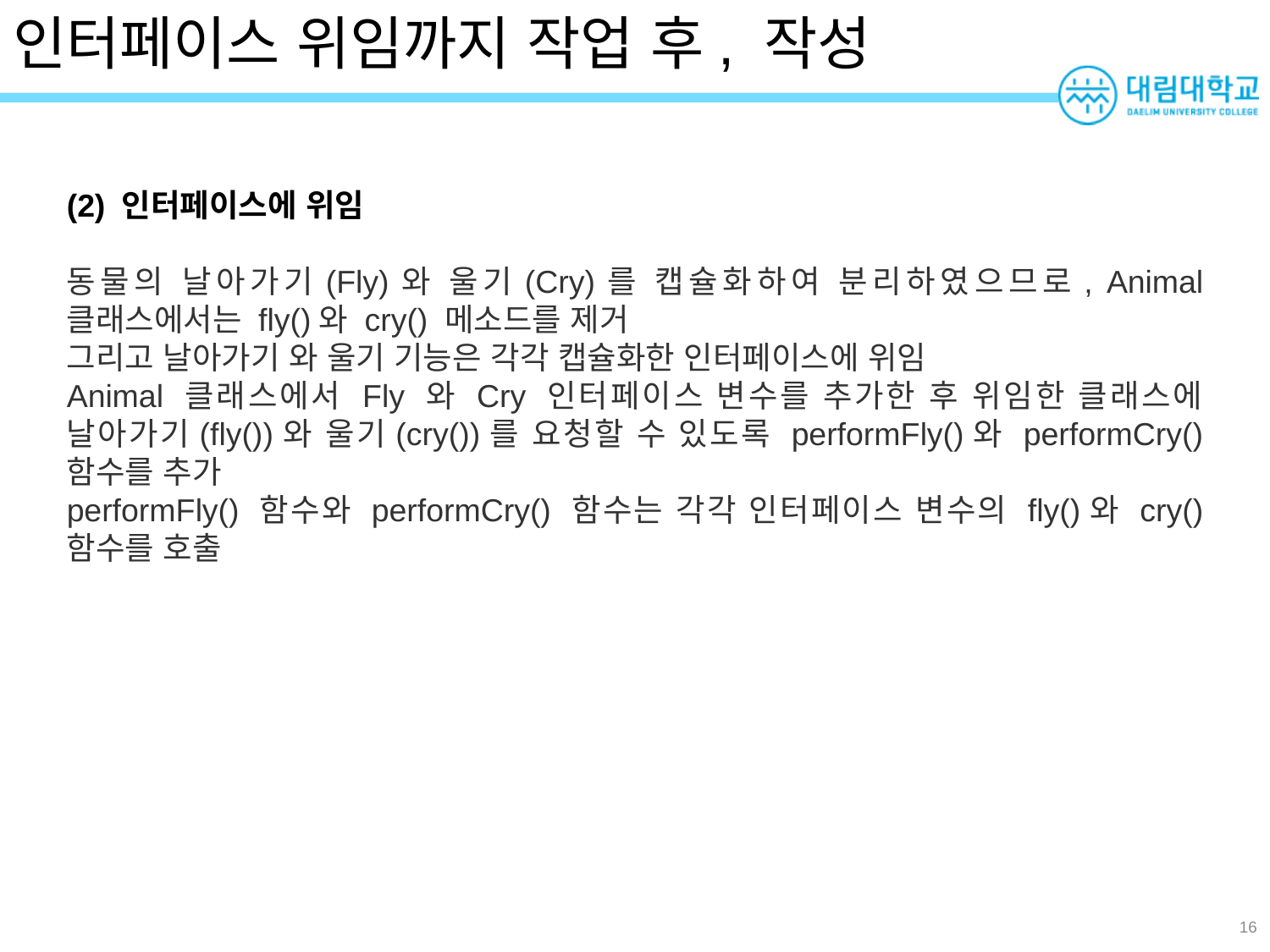

# 인터페이스 위임까지 작업 후, 작성

(2) 인터페이스에 위임
동물의 날아가기(Fly)와 울기(Cry)를 캡슐화하여 분리하였으므로, Animal 클래스에서는 fly()와 cry() 메소드를 제거
그리고 날아가기 와 울기 기능은 각각 캡슐화한 인터페이스에 위임
Animal 클래스에서 Fly 와 Cry 인터페이스 변수를 추가한 후 위임한 클래스에 날아가기(fly())와 울기(cry())를 요청할 수 있도록 performFly()와 performCry() 함수를 추가
performFly() 함수와 performCry() 함수는 각각 인터페이스 변수의 fly()와 cry() 함수를 호출

16